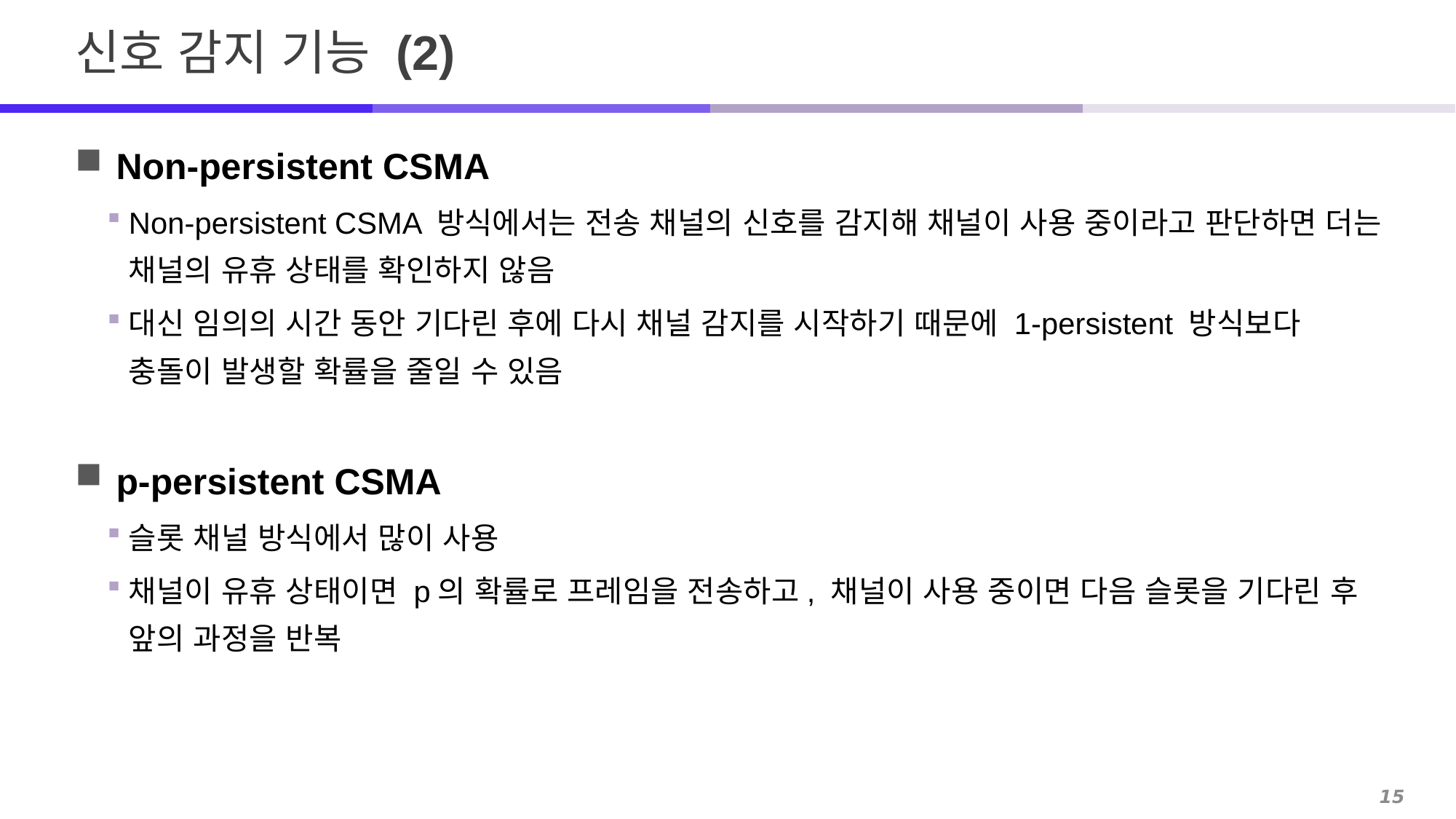

# 신호 감지 기능 (2)
Non-persistent CSMA
Non-persistent CSMA 방식에서는 전송 채널의 신호를 감지해 채널이 사용 중이라고 판단하면 더는 채널의 유휴 상태를 확인하지 않음
대신 임의의 시간 동안 기다린 후에 다시 채널 감지를 시작하기 때문에 1-persistent 방식보다 충돌이 발생할 확률을 줄일 수 있음

p-persistent CSMA
슬롯 채널 방식에서 많이 사용
채널이 유휴 상태이면 p의 확률로 프레임을 전송하고, 채널이 사용 중이면 다음 슬롯을 기다린 후 앞의 과정을 반복